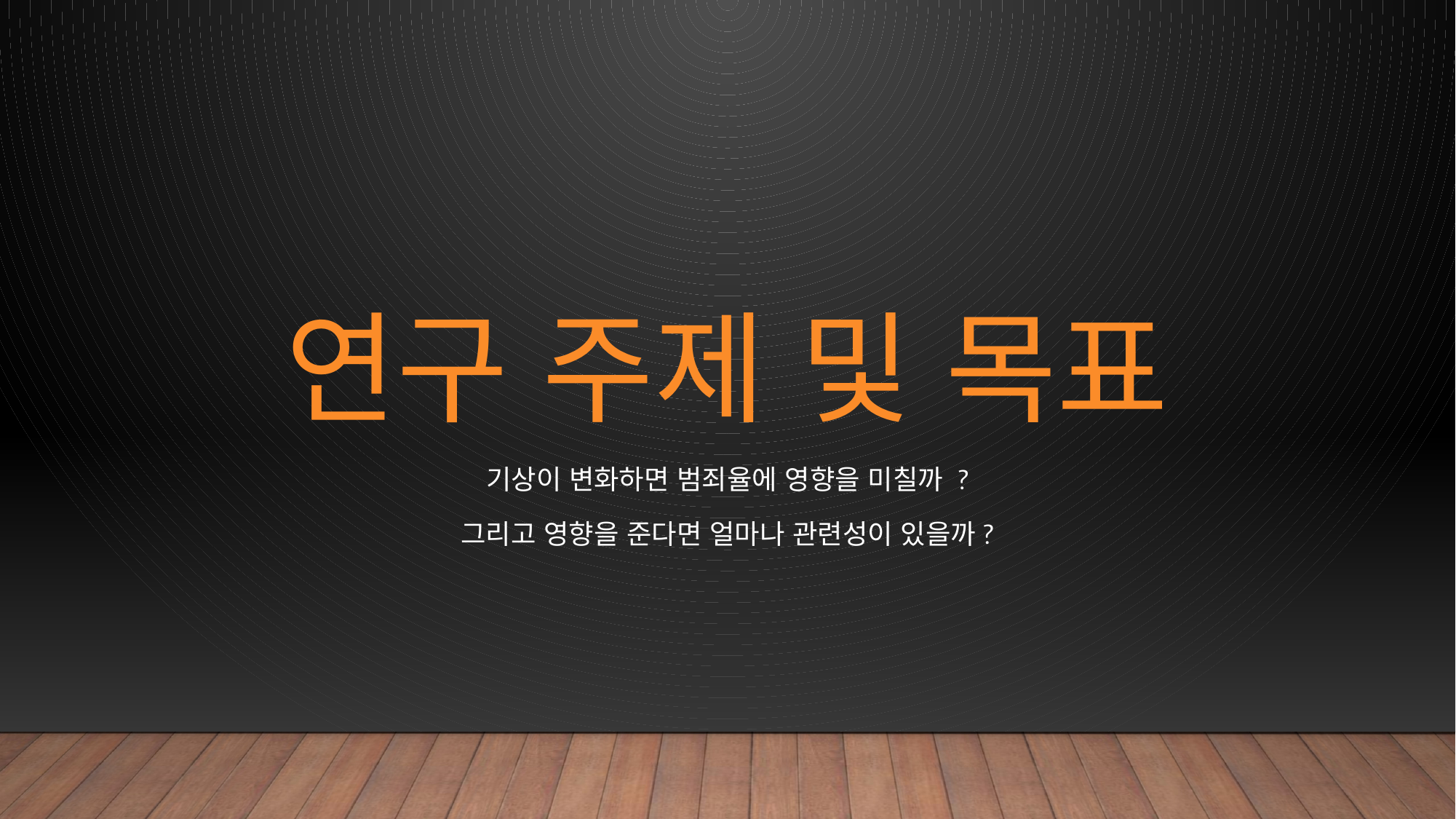

# 연구 주제 및 목표
기상이 변화하면 범죄율에 영향을 미칠까 ?
그리고 영향을 준다면 얼마나 관련성이 있을까?